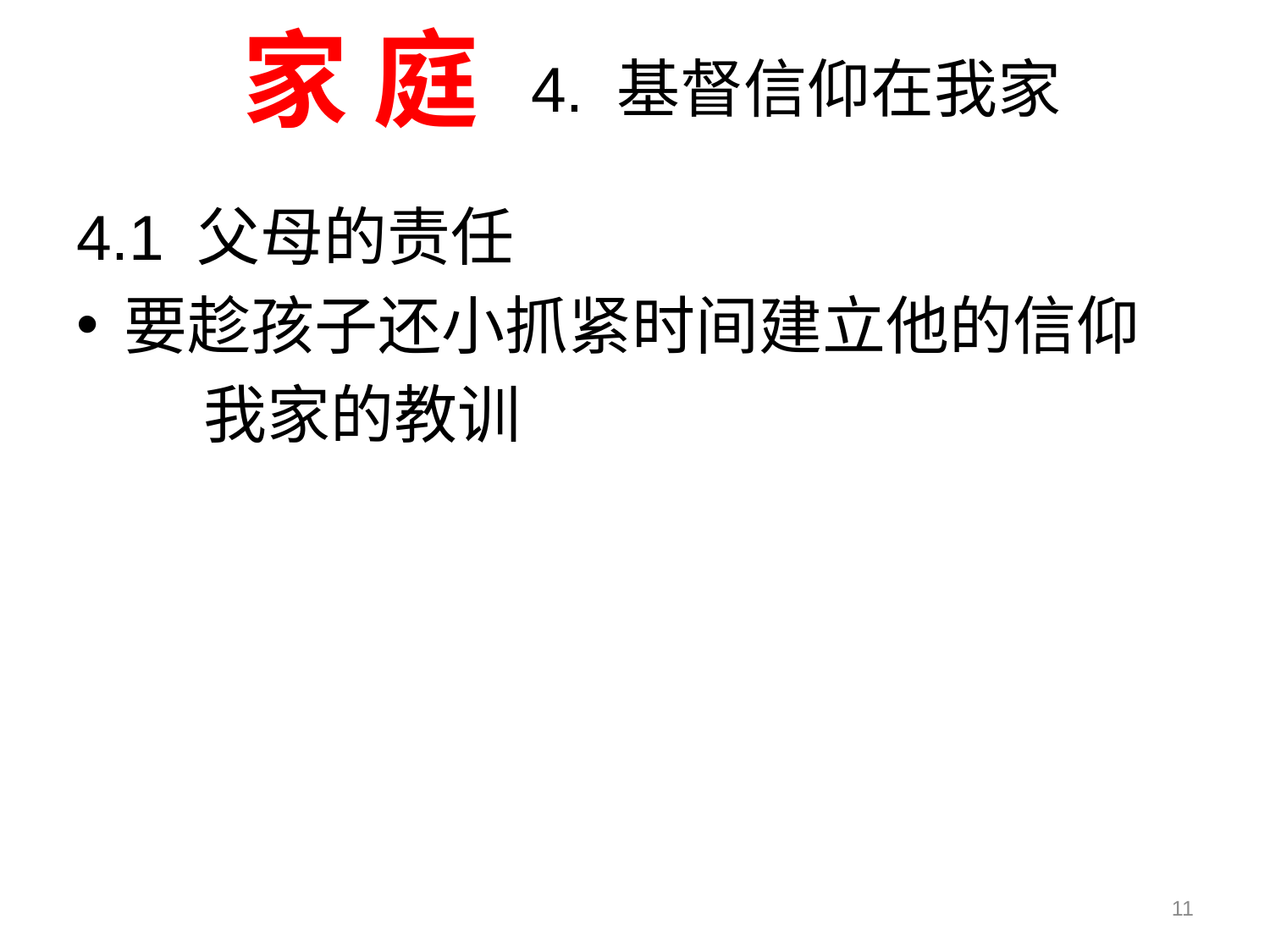

家 庭
4. 基督信仰在我家
4.1 父母的责任
要趁孩子还小抓紧时间建立他的信仰
	我家的教训

11